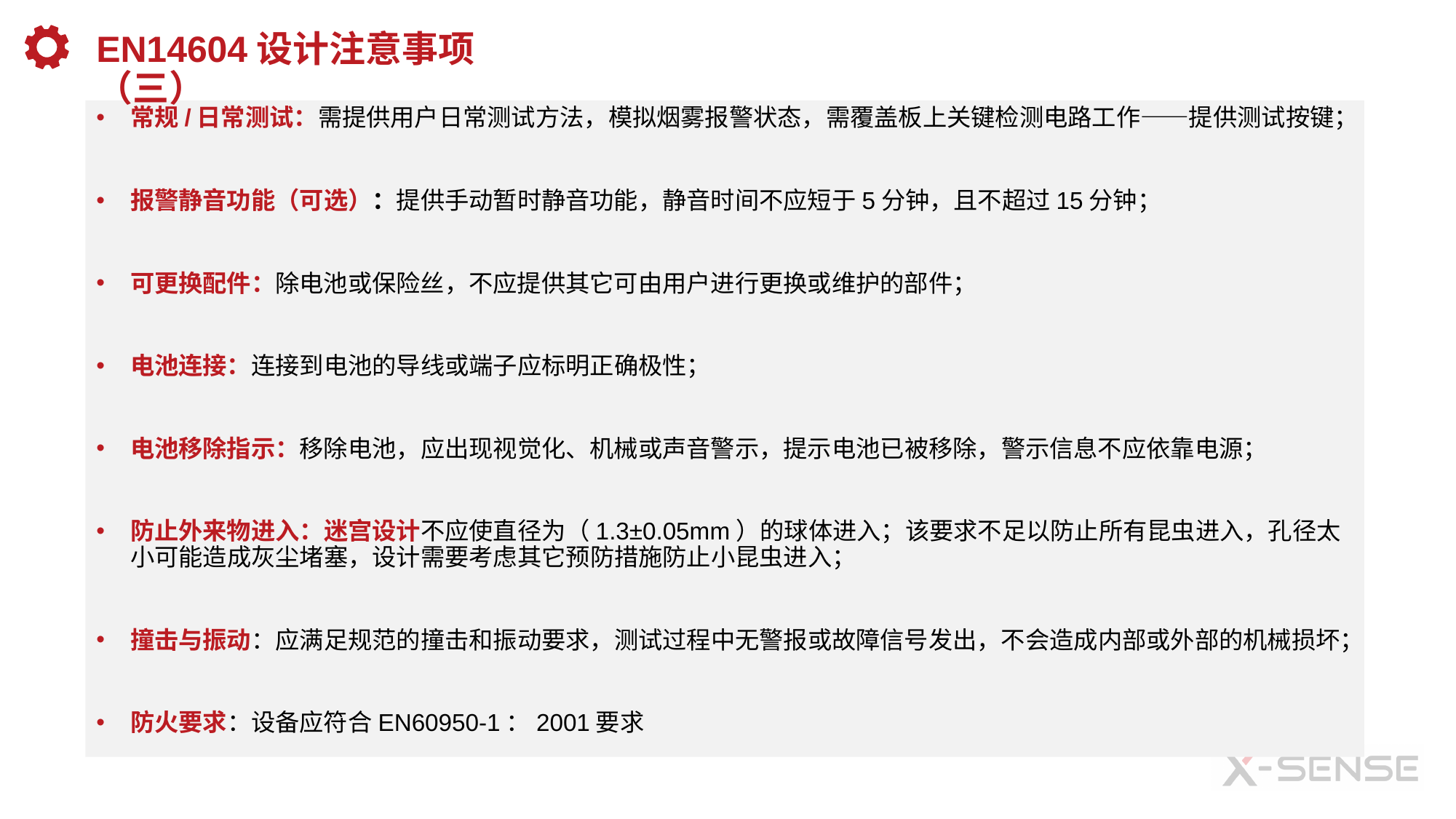

EN14604设计注意事项（三）

常规/日常测试：需提供用户日常测试方法，模拟烟雾报警状态，需覆盖板上关键检测电路工作——提供测试按键；

报警静音功能（可选）：提供手动暂时静音功能，静音时间不应短于5分钟，且不超过15分钟；

可更换配件：除电池或保险丝，不应提供其它可由用户进行更换或维护的部件；

电池连接：连接到电池的导线或端子应标明正确极性；

电池移除指示：移除电池，应出现视觉化、机械或声音警示，提示电池已被移除，警示信息不应依靠电源；

防止外来物进入：迷宫设计不应使直径为（1.3±0.05mm）的球体进入；该要求不足以防止所有昆虫进入，孔径太小可能造成灰尘堵塞，设计需要考虑其它预防措施防止小昆虫进入；

撞击与振动：应满足规范的撞击和振动要求，测试过程中无警报或故障信号发出，不会造成内部或外部的机械损坏；

防火要求：设备应符合EN60950-1：2001要求